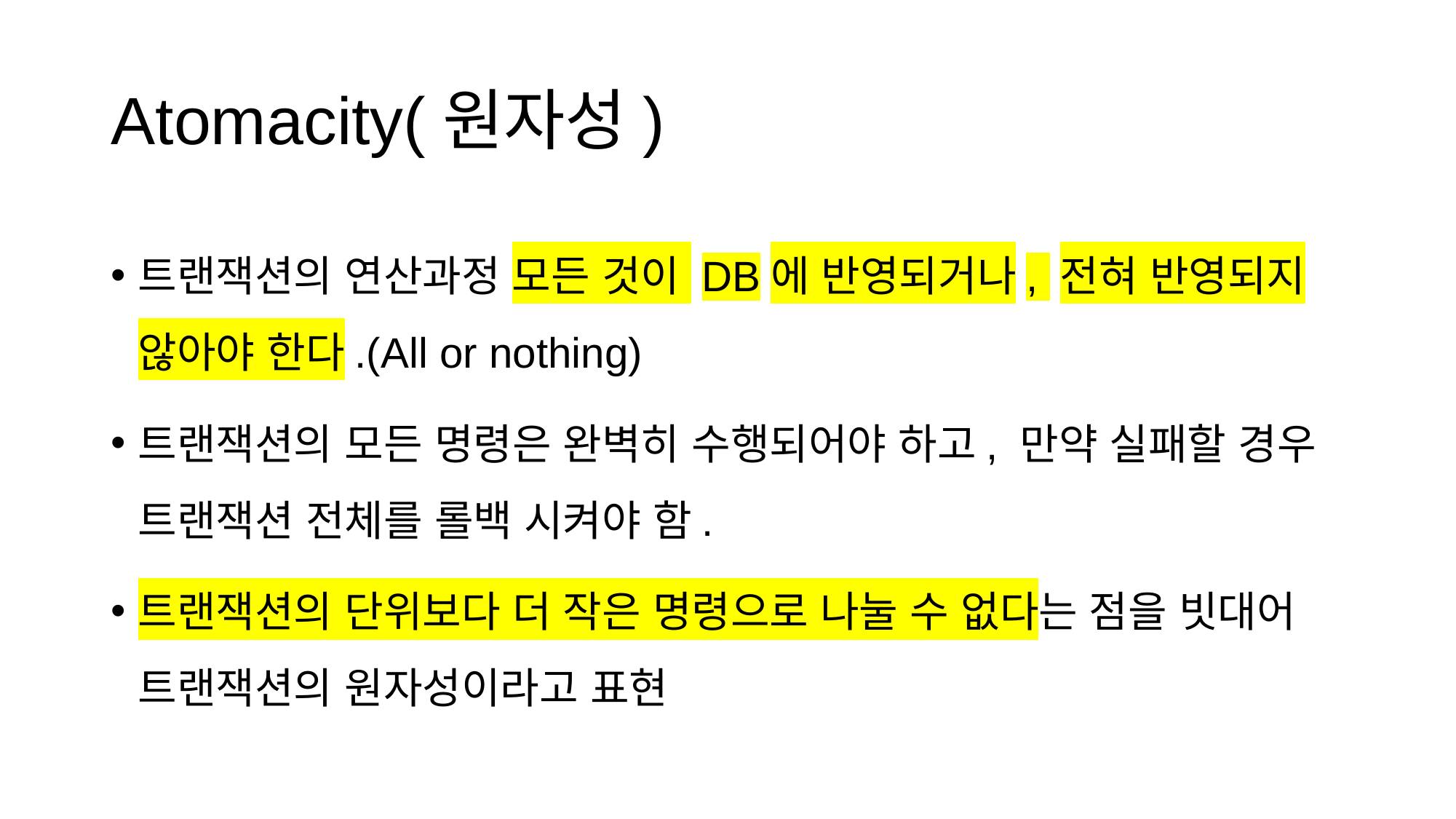

# Atomacity(원자성)
트랜잭션의 연산과정 모든 것이 DB에 반영되거나, 전혀 반영되지 않아야 한다.(All or nothing)
트랜잭션의 모든 명령은 완벽히 수행되어야 하고, 만약 실패할 경우 트랜잭션 전체를 롤백 시켜야 함.
트랜잭션의 단위보다 더 작은 명령으로 나눌 수 없다는 점을 빗대어 트랜잭션의 원자성이라고 표현